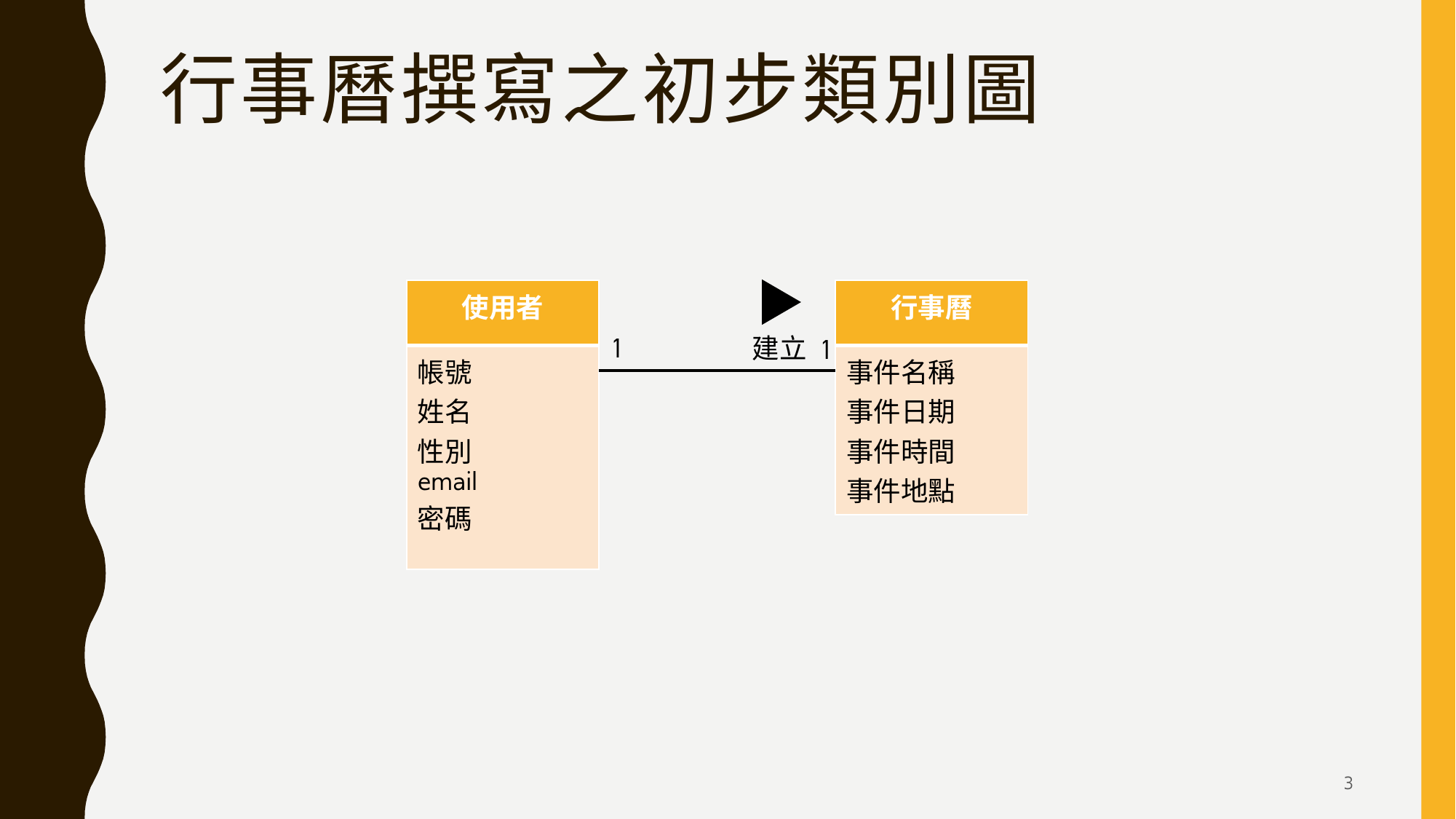

# 行事曆撰寫之初步類別圖
| 使用者 |
| --- |
| 帳號 姓名 性別 email 密碼 |
| 行事曆 |
| --- |
| 事件名稱 事件日期 事件時間 事件地點 |

1
建立
1
3